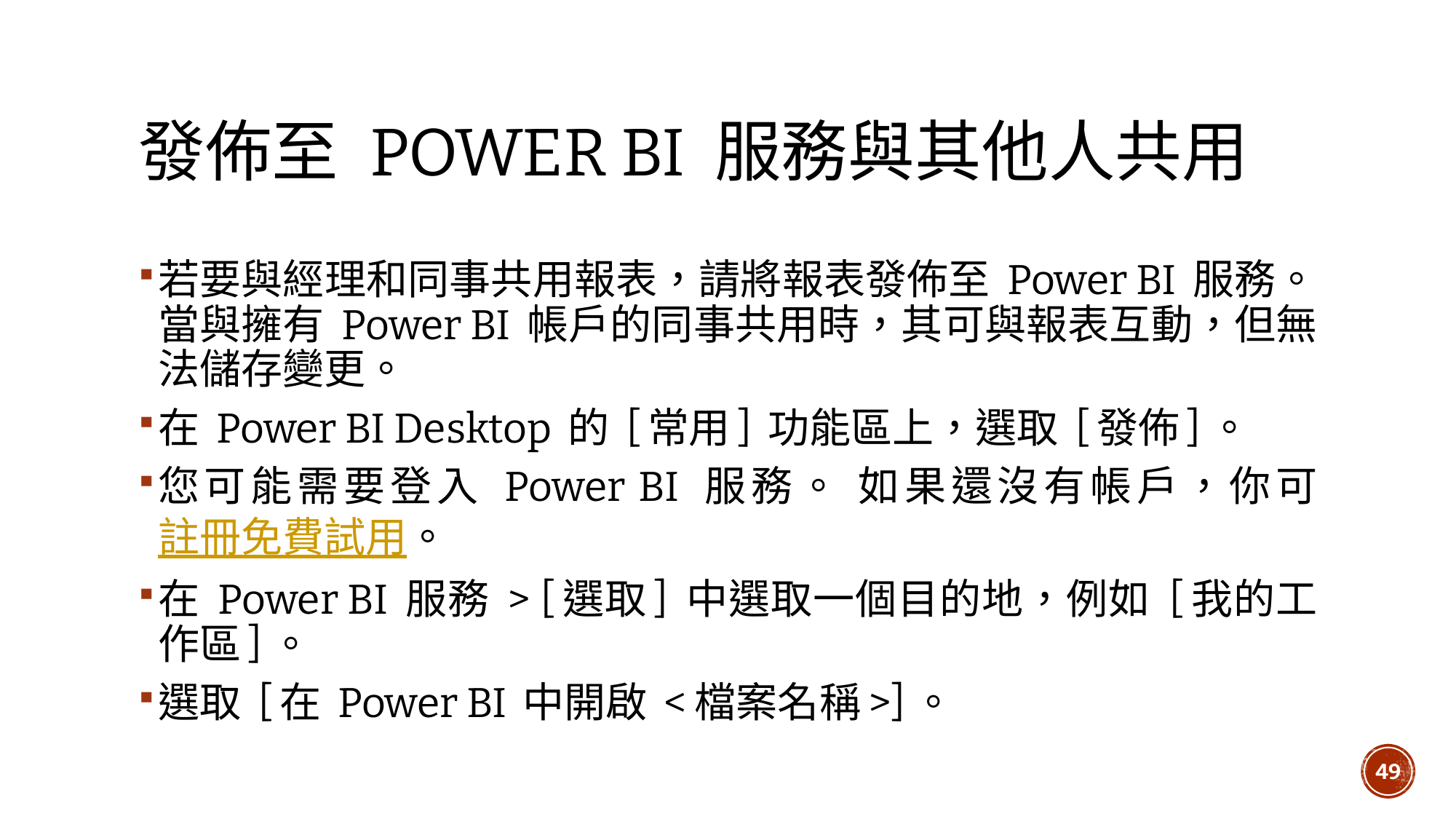

# 發佈至 Power BI 服務與其他人共用
若要與經理和同事共用報表，請將報表發佈至 Power BI 服務。 當與擁有 Power BI 帳戶的同事共用時，其可與報表互動，但無法儲存變更。
在 Power BI Desktop 的 [常用] 功能區上，選取 [發佈]。
您可能需要登入 Power BI 服務。 如果還沒有帳戶，你可註冊免費試用。
在 Power BI 服務 > [選取] 中選取一個目的地，例如 [我的工作區]。
選取 [在 Power BI 中開啟 <檔案名稱>]。
49